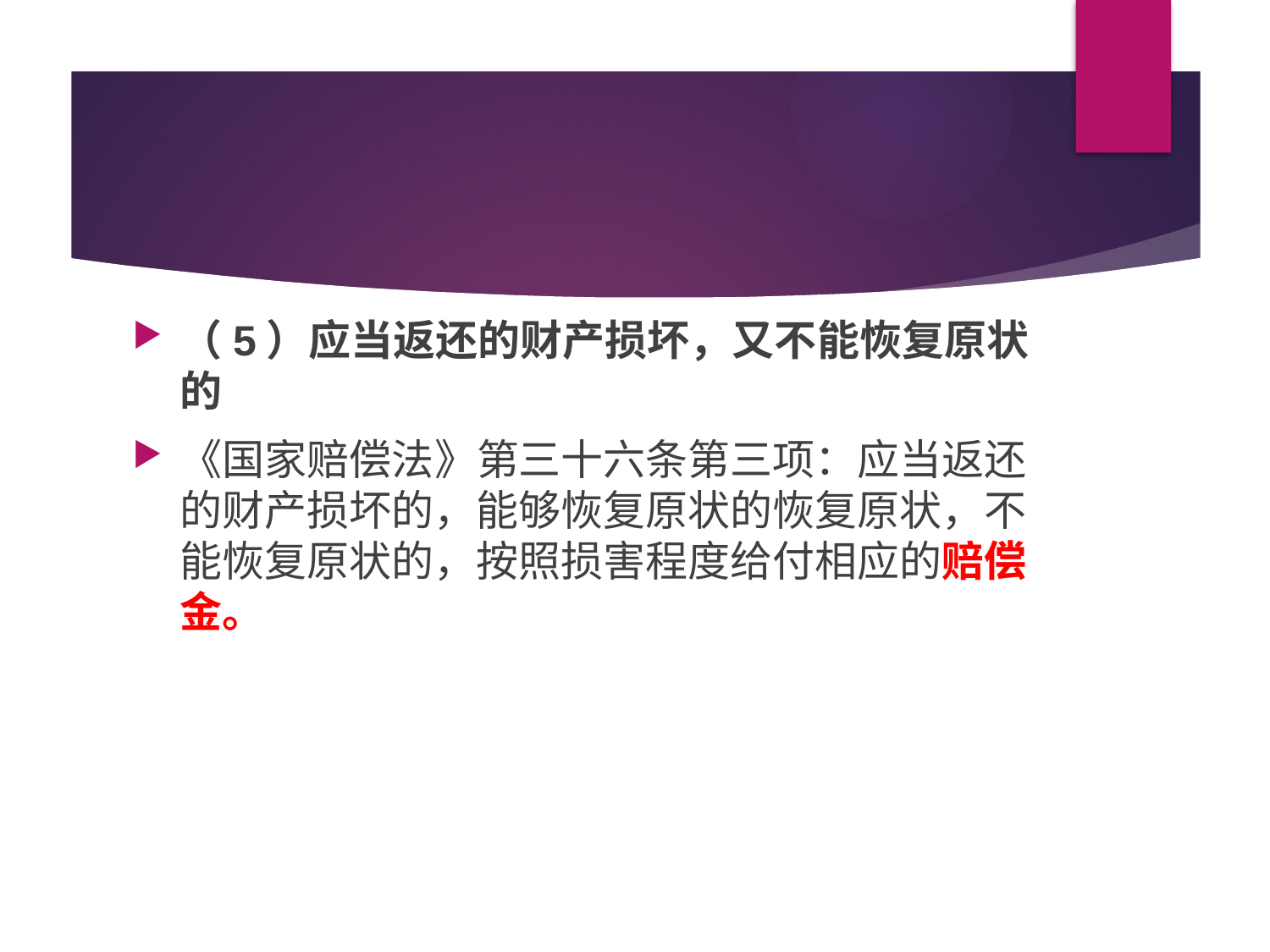

33
#
（5）应当返还的财产损坏，又不能恢复原状的
《国家赔偿法》第三十六条第三项：应当返还的财产损坏的，能够恢复原状的恢复原状，不能恢复原状的，按照损害程度给付相应的赔偿金。